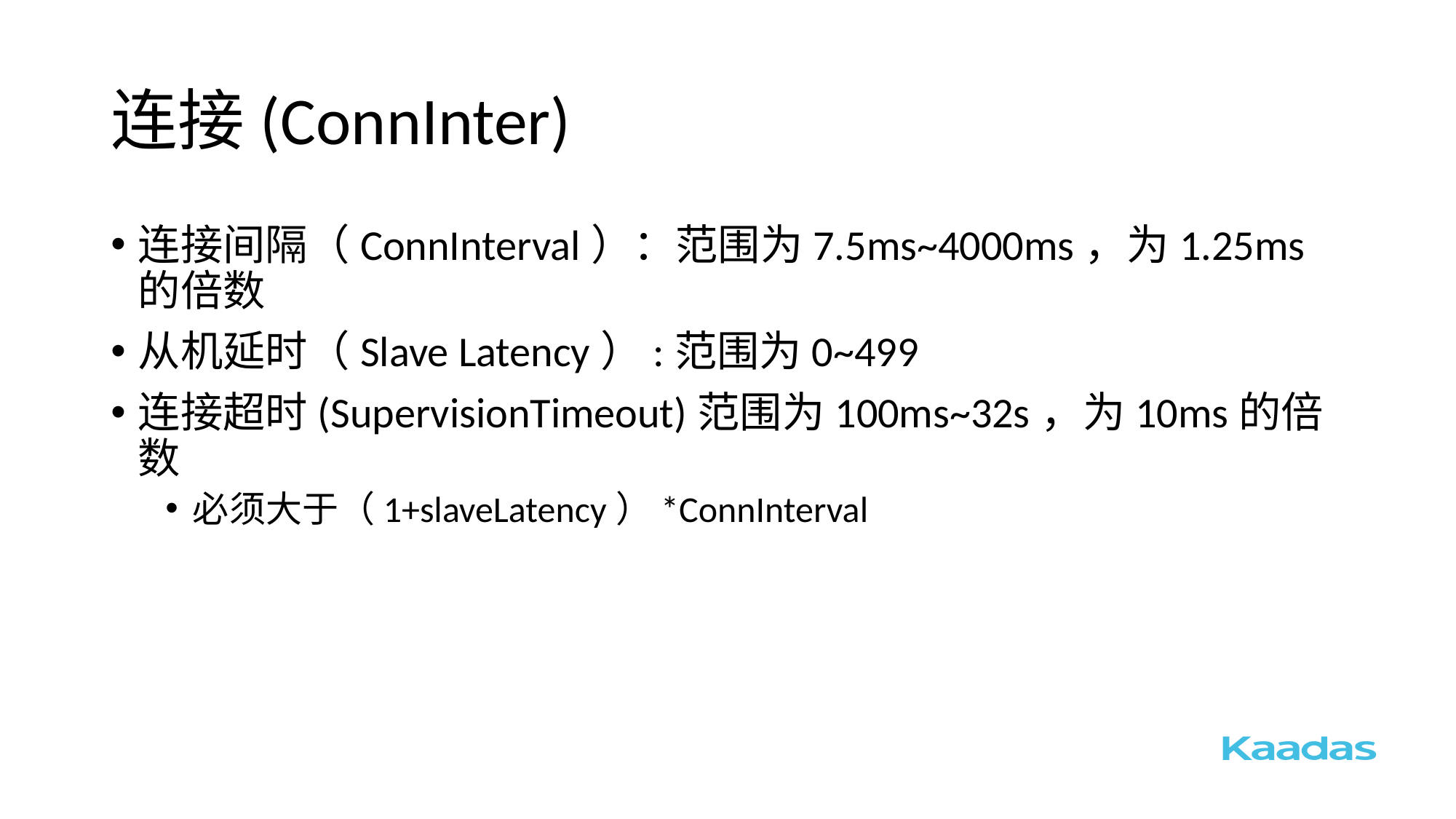

# 连接(ConnInter)
连接间隔（ConnInterval）：范围为7.5ms~4000ms，为1.25ms的倍数
从机延时（Slave Latency）:范围为0~499
连接超时(SupervisionTimeout)范围为100ms~32s，为10ms的倍数
必须大于（1+slaveLatency）*ConnInterval